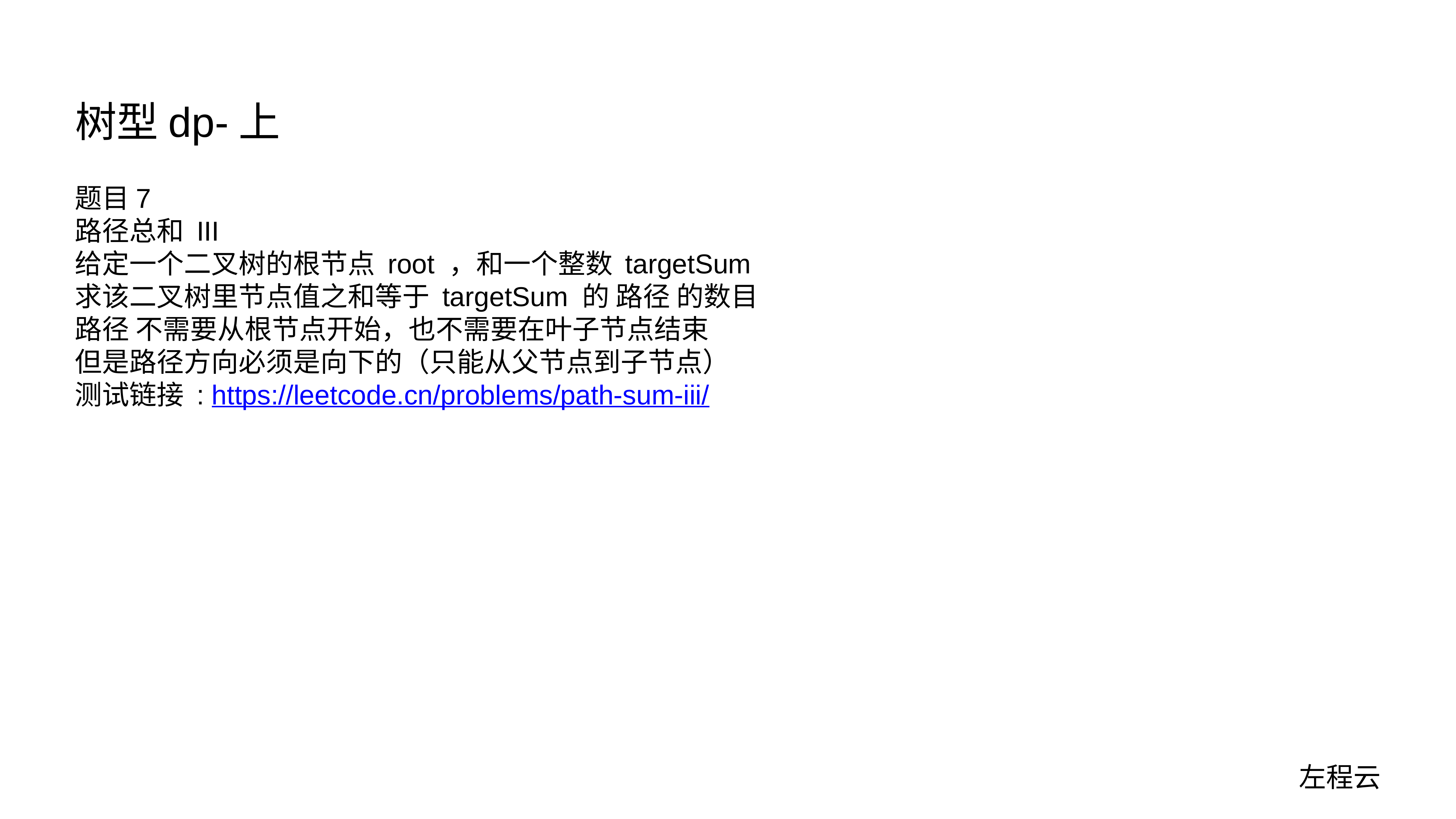

# 树型dp-上
题目7
路径总和 III
给定一个二叉树的根节点 root ，和一个整数 targetSum
求该二叉树里节点值之和等于 targetSum 的 路径 的数目
路径 不需要从根节点开始，也不需要在叶子节点结束
但是路径方向必须是向下的（只能从父节点到子节点）
测试链接 : https://leetcode.cn/problems/path-sum-iii/
左程云